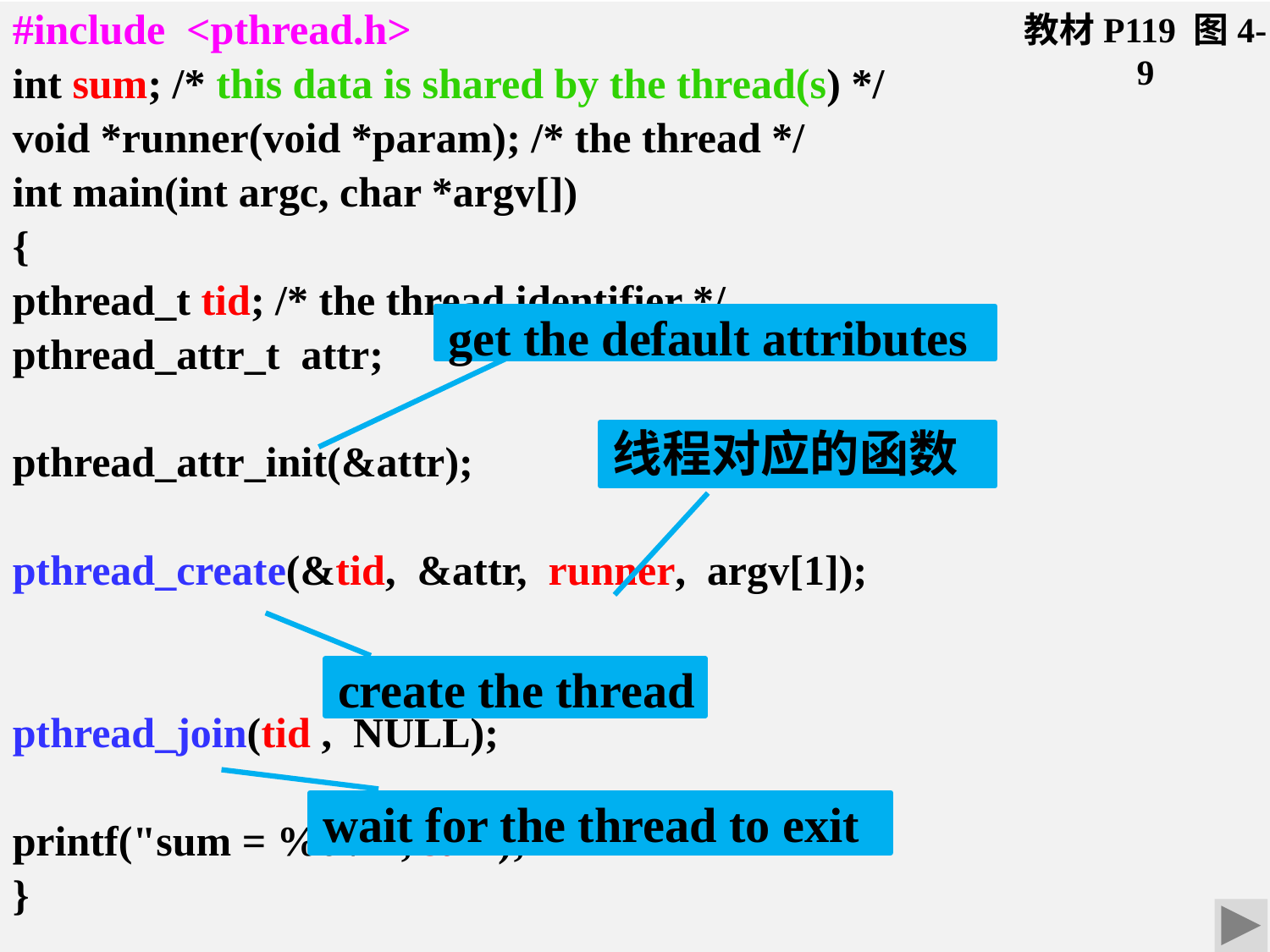

#include  <pthread.h>
int sum; /* this data is shared by the thread(s) */
void *runner(void *param); /* the thread */
int main(int argc, char *argv[])
{
pthread_t tid; /* the thread identifier */
pthread_attr_t  attr;

pthread_attr_init(&attr);

pthread_create(&tid,  &attr,  runner,  argv[1]);

pthread_join(tid ,  NULL);

printf("sum = %d\n", sum);
}

教材P119 图4-9
get the default attributes
线程对应的函数
create the thread
wait for the thread to exit